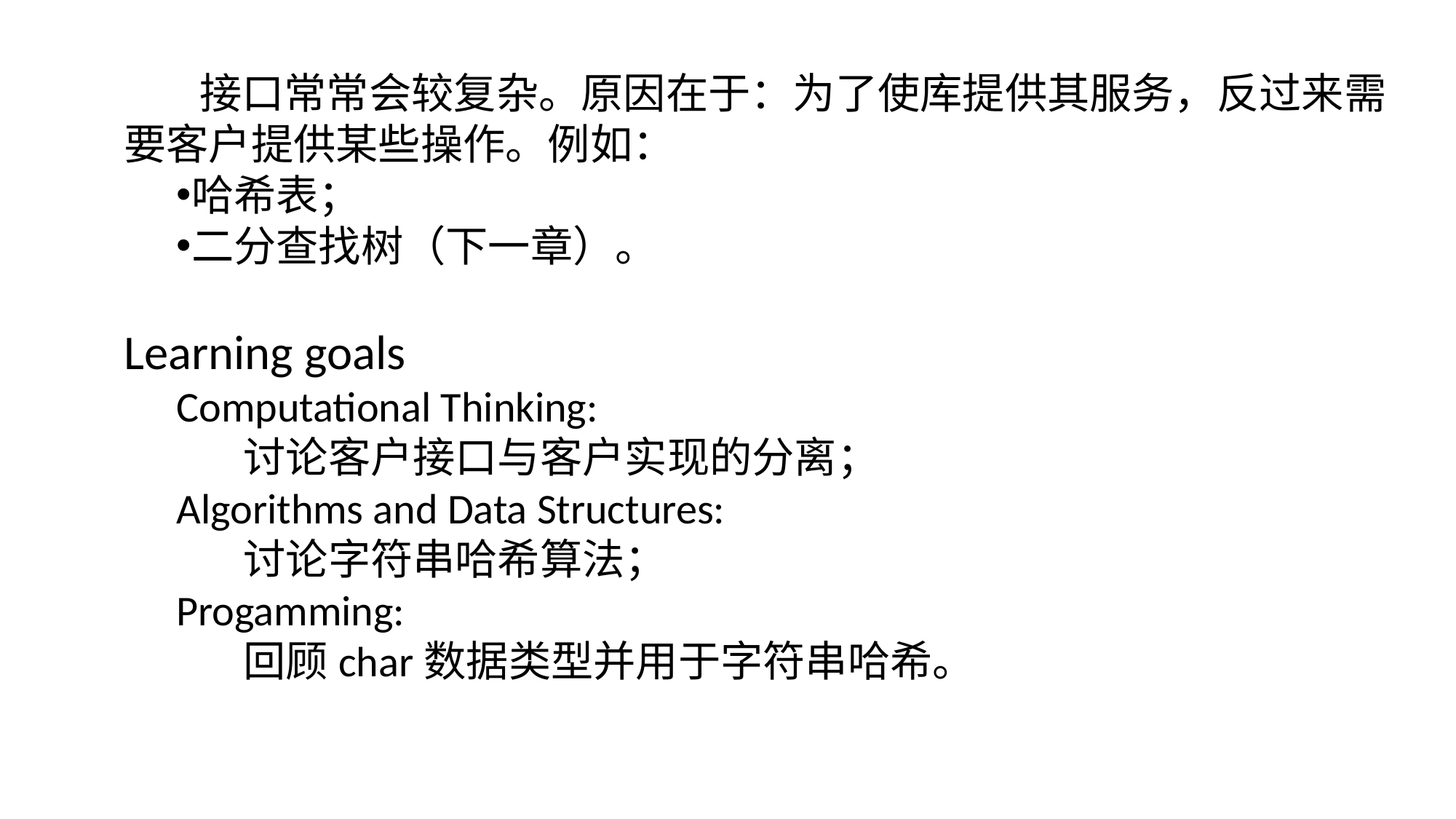

接口常常会较复杂。原因在于：为了使库提供其服务，反过来需要客户提供某些操作。例如：
哈希表；
二分查找树（下一章）。

Learning goals
Computational Thinking:
      讨论客户接口与客户实现的分离；
Algorithms and Data Structures:
      讨论字符串哈希算法；
Progamming:
      回顾char数据类型并用于字符串哈希。